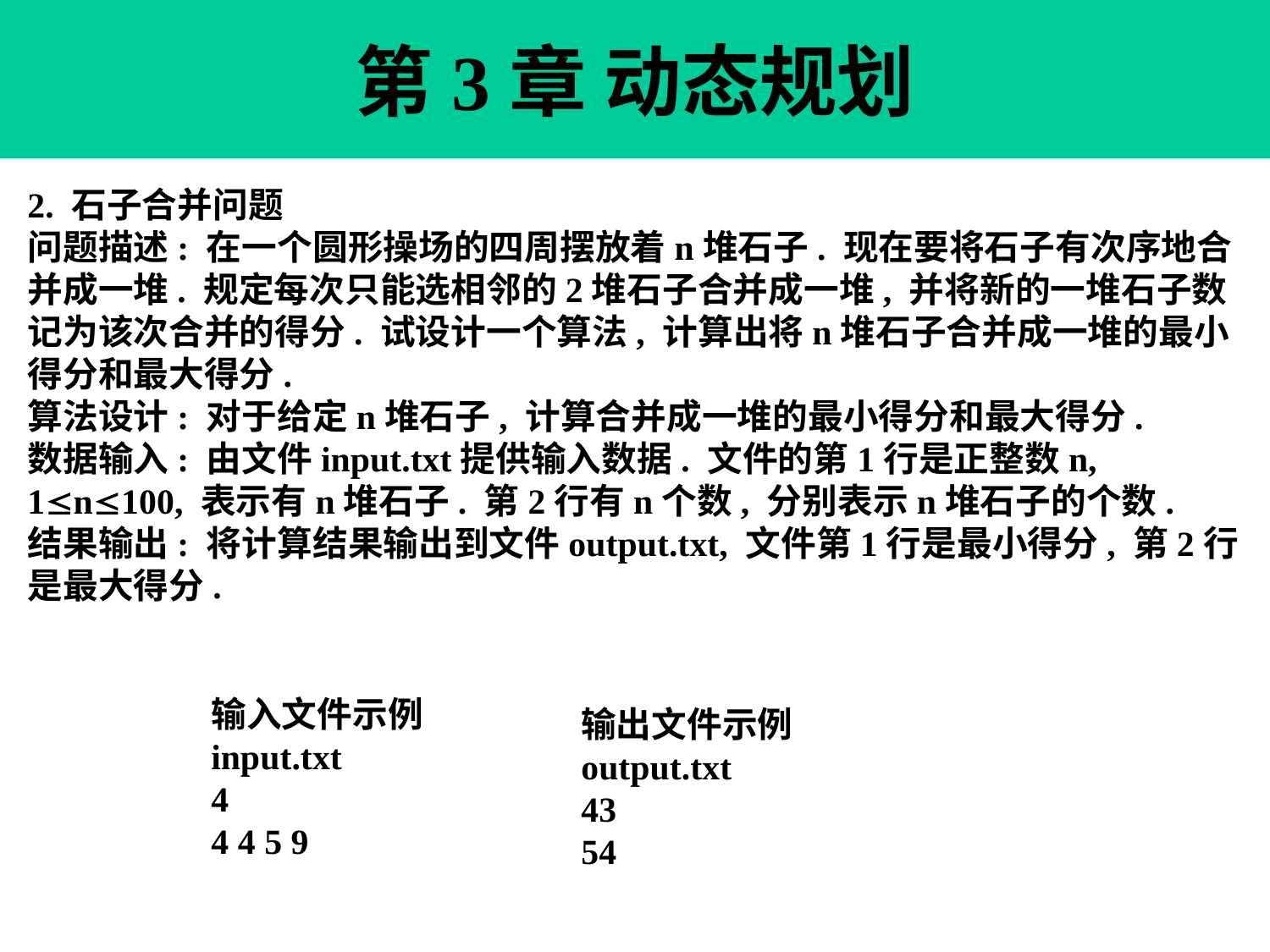

第3章 动态规划
2. 石子合并问题
问题描述: 在一个圆形操场的四周摆放着n堆石子. 现在要将石子有次序地合并成一堆. 规定每次只能选相邻的2堆石子合并成一堆, 并将新的一堆石子数记为该次合并的得分. 试设计一个算法, 计算出将n堆石子合并成一堆的最小得分和最大得分.
算法设计: 对于给定n堆石子, 计算合并成一堆的最小得分和最大得分.
数据输入: 由文件input.txt提供输入数据. 文件的第1行是正整数n, 1≤n≤100, 表示有n堆石子. 第2行有n个数, 分别表示n堆石子的个数.
结果输出: 将计算结果输出到文件output.txt, 文件第1行是最小得分, 第2行是最大得分.
输入文件示例
input.txt
4
4 4 5 9
输出文件示例
output.txt
43
54